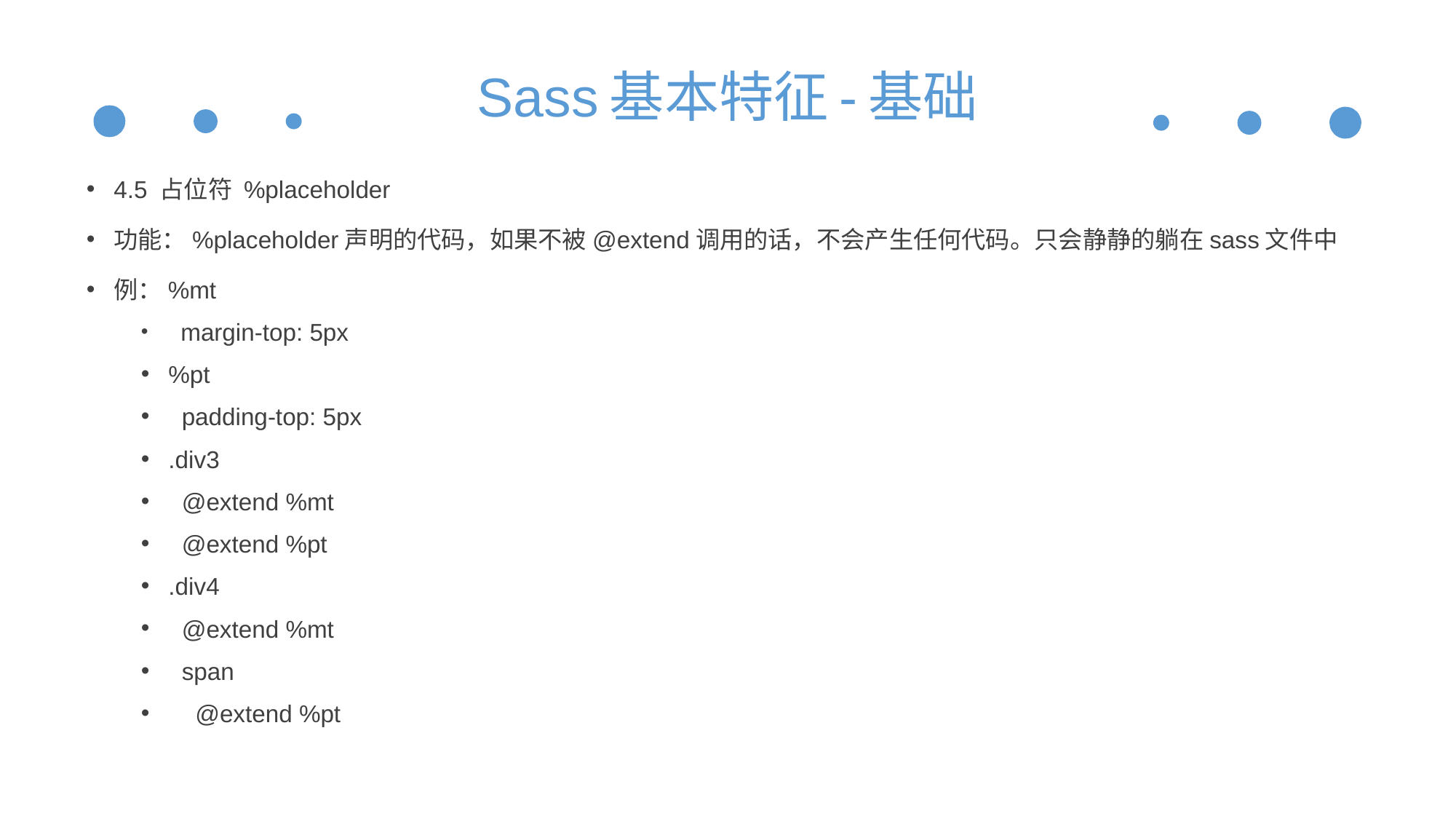

# Sass基本特征-基础
4.5 占位符 %placeholder
功能：%placeholder声明的代码，如果不被@extend调用的话，不会产生任何代码。只会静静的躺在sass文件中
例：%mt
  margin-top: 5px
%pt
  padding-top: 5px
.div3
  @extend %mt
  @extend %pt
.div4
  @extend %mt
  span
    @extend %pt